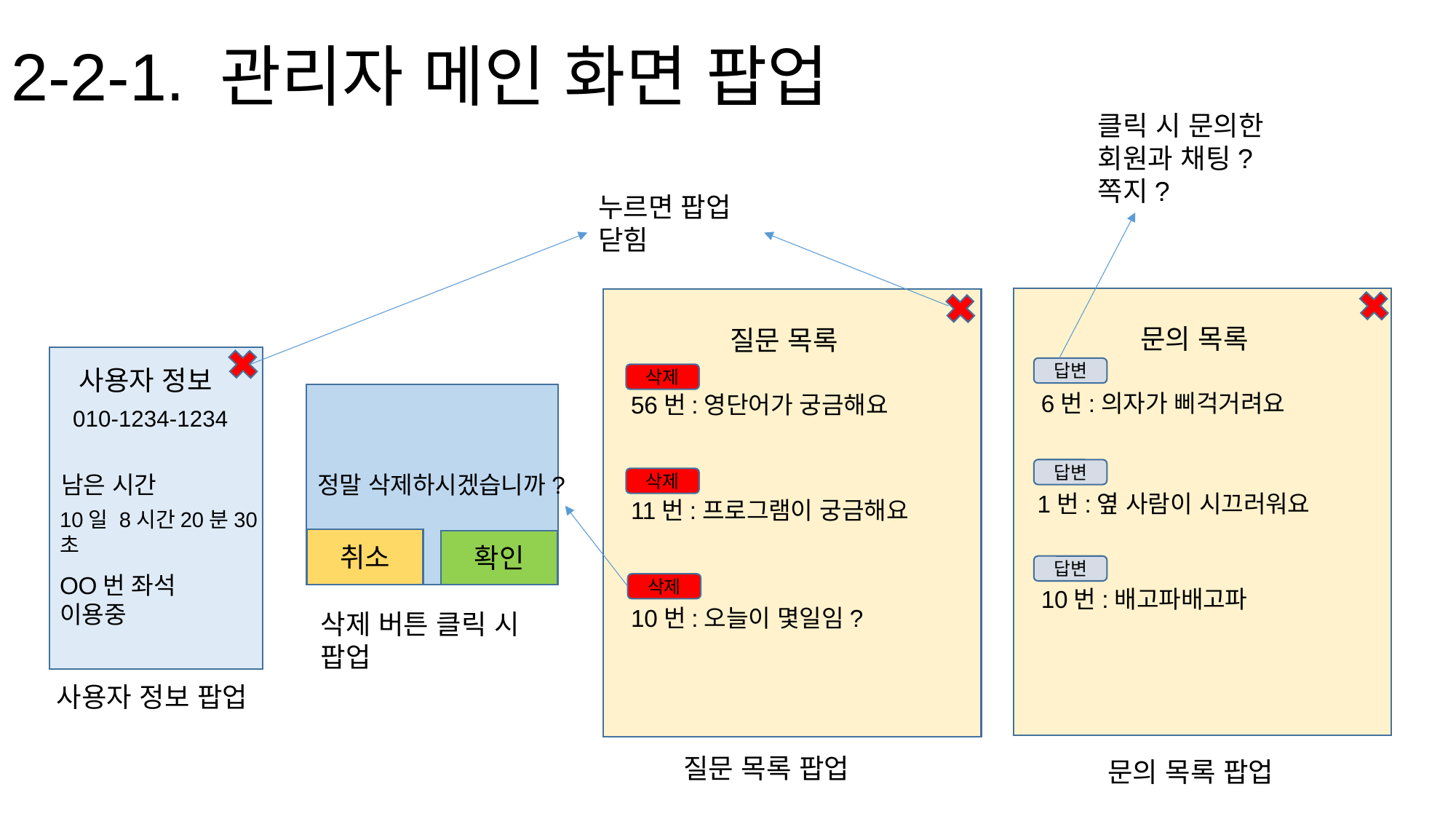

# 2-2-1. 관리자 메인 화면 팝업
클릭 시 문의한 회원과 채팅? 쪽지?
누르면 팝업 닫힘

문의 목록
질문 목록

사용자 정보
답변
삭제
6번:의자가 삐걱거려요
56번:영단어가 궁금해요
정말 삭제하시겠습니까?
010-1234-1234
답변
남은 시간
삭제
1번:옆 사람이 시끄러워요
11번:프로그램이 궁금해요
10일 8시간20분30초
취소
확인
답변
OO번 좌석 이용중
삭제
10번:배고파배고파
10번:오늘이 몇일임?
삭제 버튼 클릭 시 팝업
사용자 정보 팝업
질문 목록 팝업
문의 목록 팝업